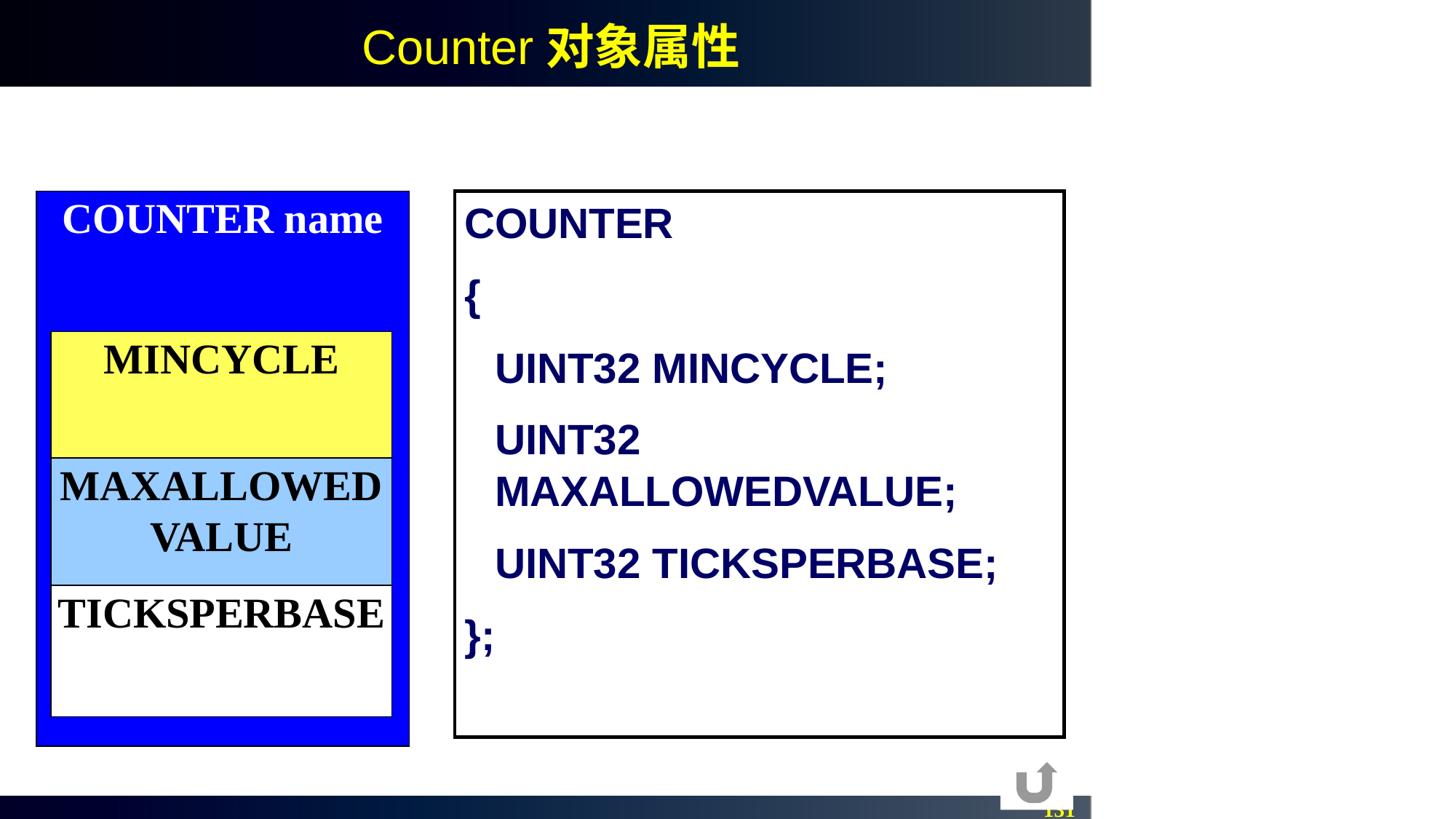

Counter对象属性
COUNTER name

MINCYCLE

MAXALLOWEDVALUE

TICKSPERBASE

COUNTER
{
	UINT32 MINCYCLE;
	UINT32 MAXALLOWEDVALUE;
	UINT32 TICKSPERBASE;
};